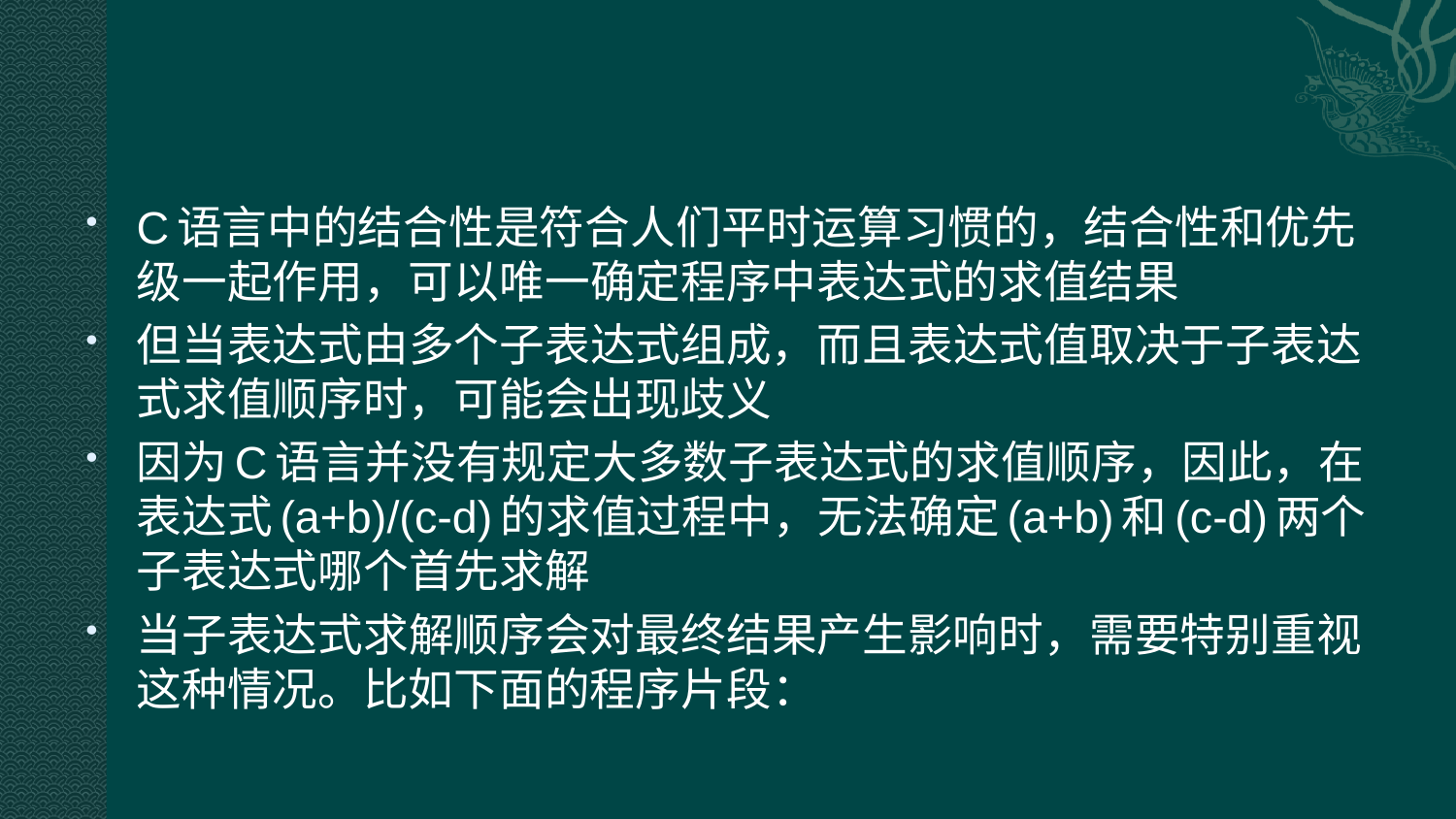

#
C语言中的结合性是符合人们平时运算习惯的，结合性和优先级一起作用，可以唯一确定程序中表达式的求值结果
但当表达式由多个子表达式组成，而且表达式值取决于子表达式求值顺序时，可能会出现歧义
因为C语言并没有规定大多数子表达式的求值顺序，因此，在表达式(a+b)/(c-d)的求值过程中，无法确定(a+b)和(c-d)两个子表达式哪个首先求解
当子表达式求解顺序会对最终结果产生影响时，需要特别重视这种情况。比如下面的程序片段：